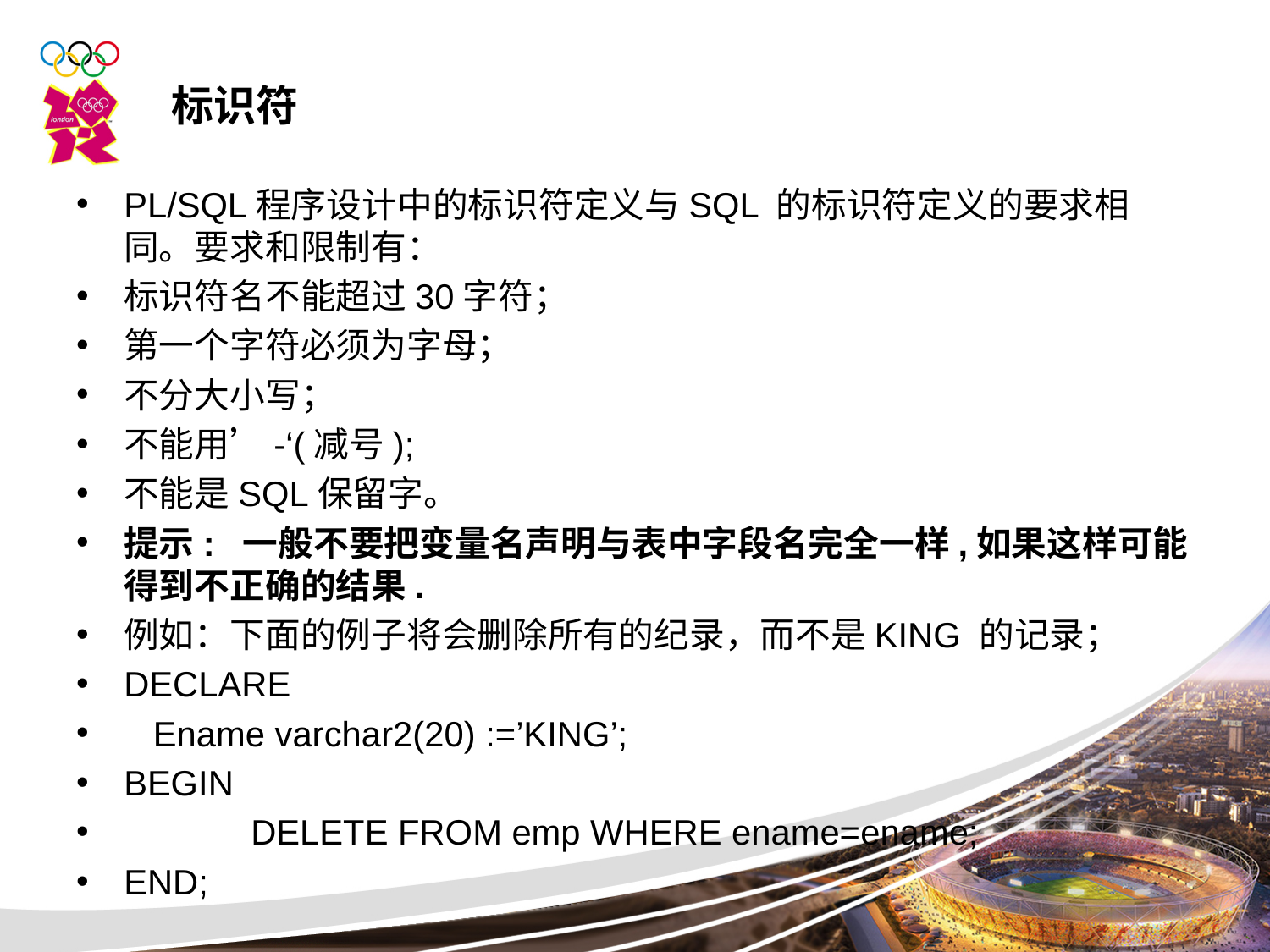

标识符
PL/SQL程序设计中的标识符定义与SQL 的标识符定义的要求相同。要求和限制有：
标识符名不能超过30字符；
第一个字符必须为字母；
不分大小写；
不能用’-‘(减号);
不能是SQL保留字。
提示:  一般不要把变量名声明与表中字段名完全一样,如果这样可能得到不正确的结果.
例如：下面的例子将会删除所有的纪录，而不是KING 的记录；
DECLARE
   Ename varchar2(20) :=’KING’;
BEGIN
	DELETE FROM emp WHERE ename=ename;
END;